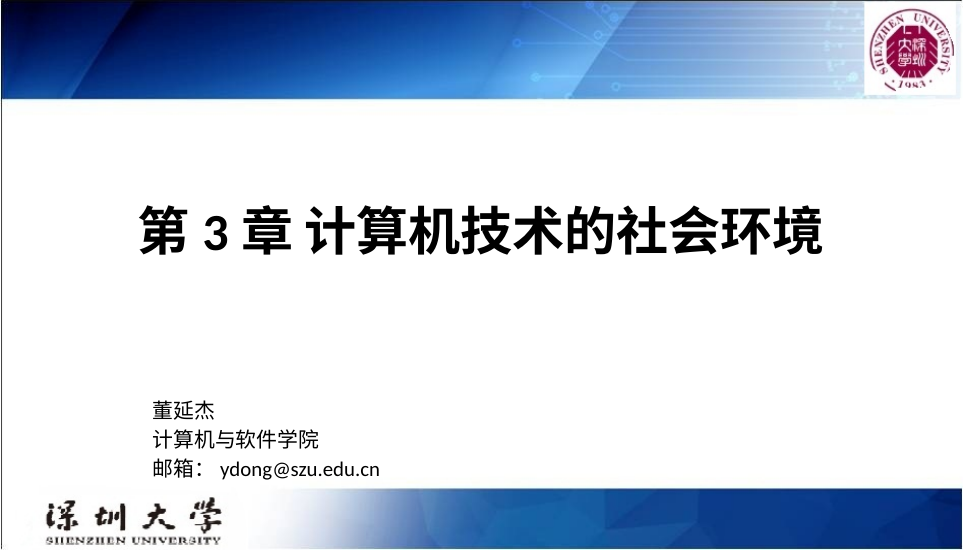

# 第3章 计算机技术的社会环境
董延杰
计算机与软件学院
邮箱：ydong@szu.edu.cn
1